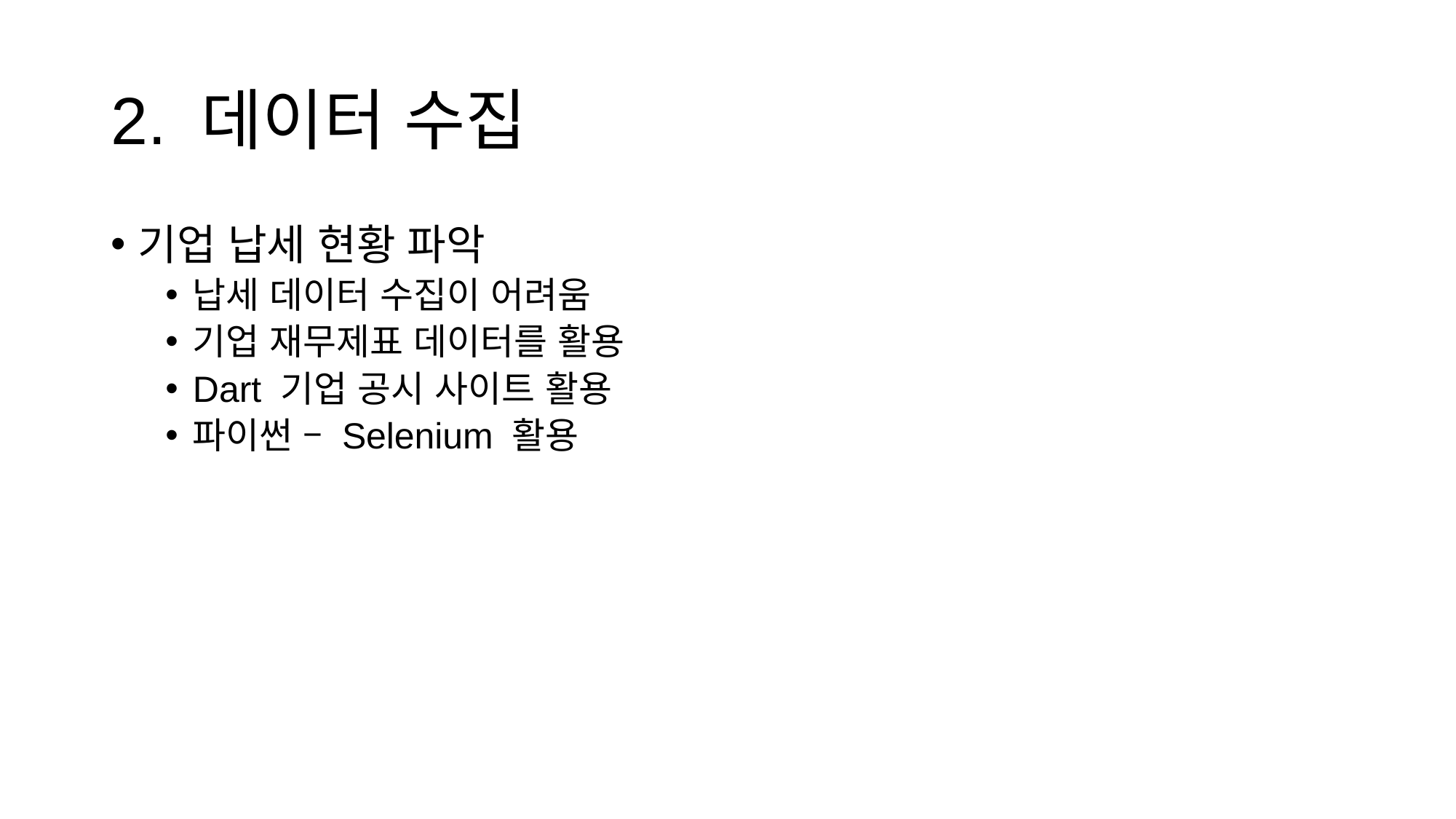

# 2. 데이터 수집
기업 납세 현황 파악
납세 데이터 수집이 어려움
기업 재무제표 데이터를 활용
Dart 기업 공시 사이트 활용
파이썬 – Selenium 활용